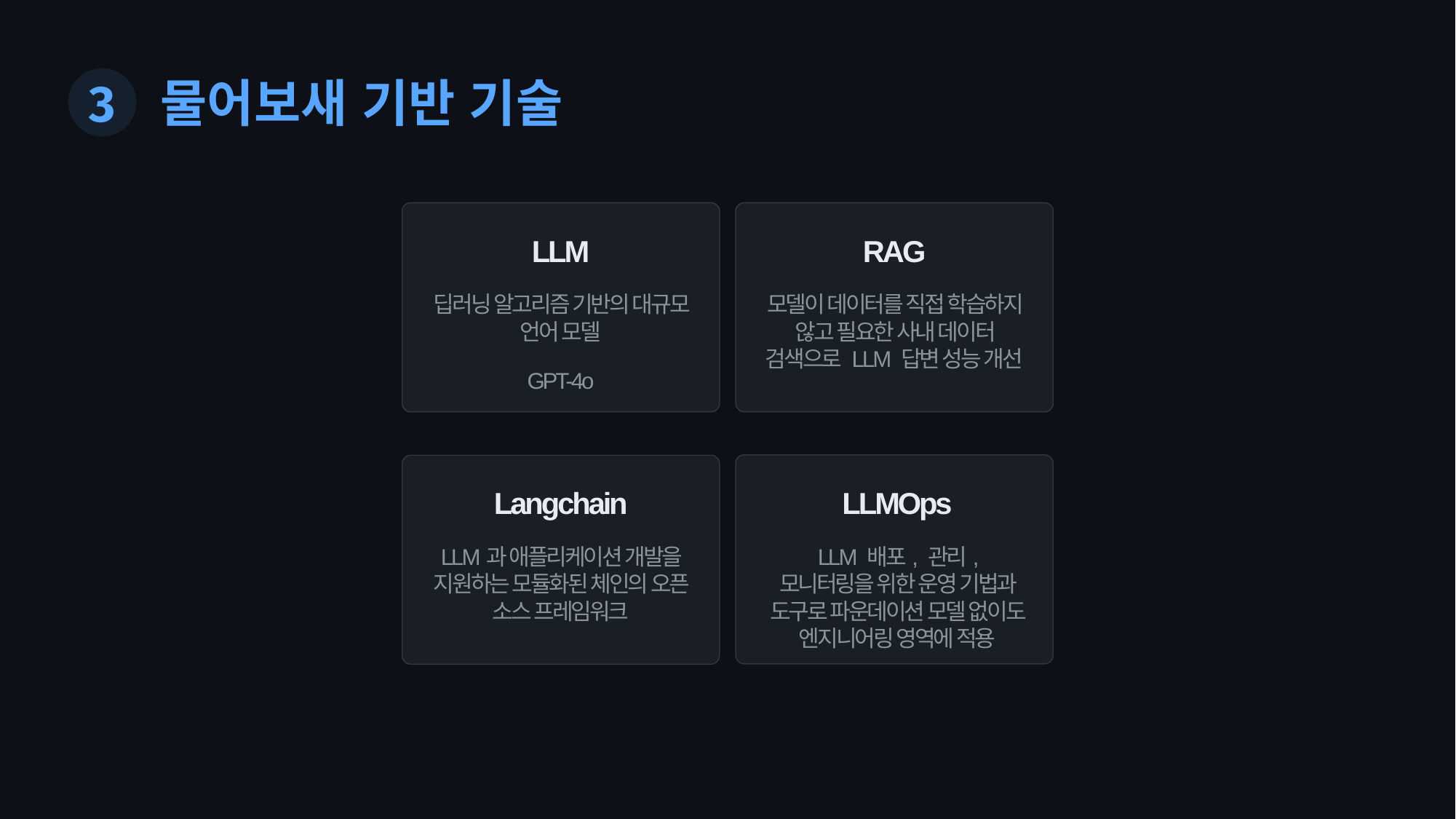

# 3	물어보새 기반 기술

LLM
딥러닝 알고리즘 기반의 대규모 언어 모델
GPT-4o

RAG
모델이 데이터를 직접 학습하지 않고 필요한 사내 데이터 검색으로 LLM 답변 성능 개선

LLMOps
LLM 배포, 관리, 모니터링을 위한 운영 기법과 도구로 파운데이션 모델 없이도 엔지니어링 영역에 적용

Langchain
LLM과 애플리케이션 개발을 지원하는 모듈화된 체인의 오픈 소스 프레임워크